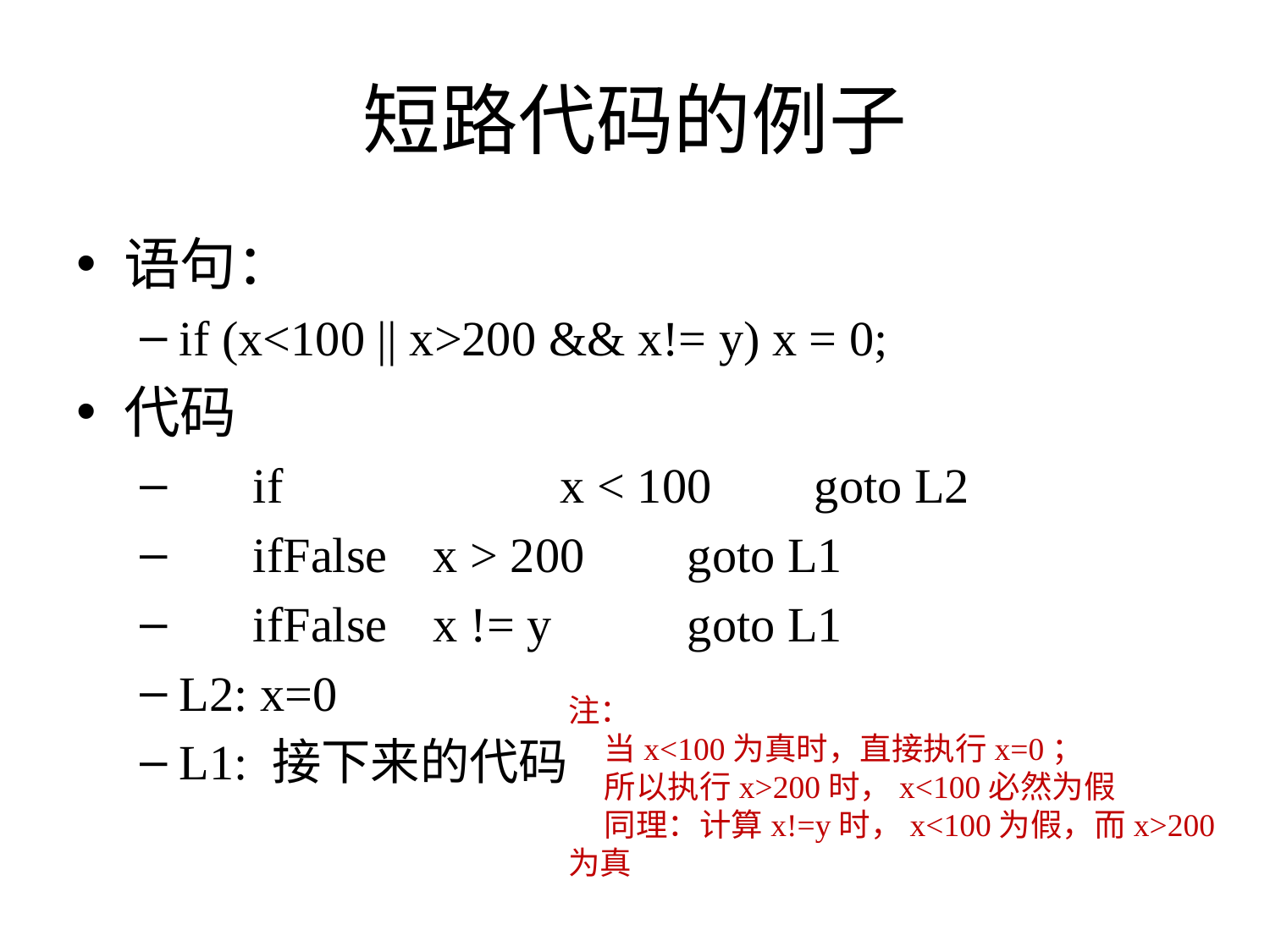

# 短路代码的例子
语句：
if (x<100 || x>200 && x!= y) x = 0;
代码
      if  		x < 100	goto L2
      ifFalse 	x > 200	goto L1
      ifFalse 	x != y		goto L1
L2: x=0
L1: 接下来的代码
注：
    当x<100为真时，直接执行x=0；
    所以执行x>200时，x<100必然为假
    同理：计算x!=y时，x<100为假，而x>200为真